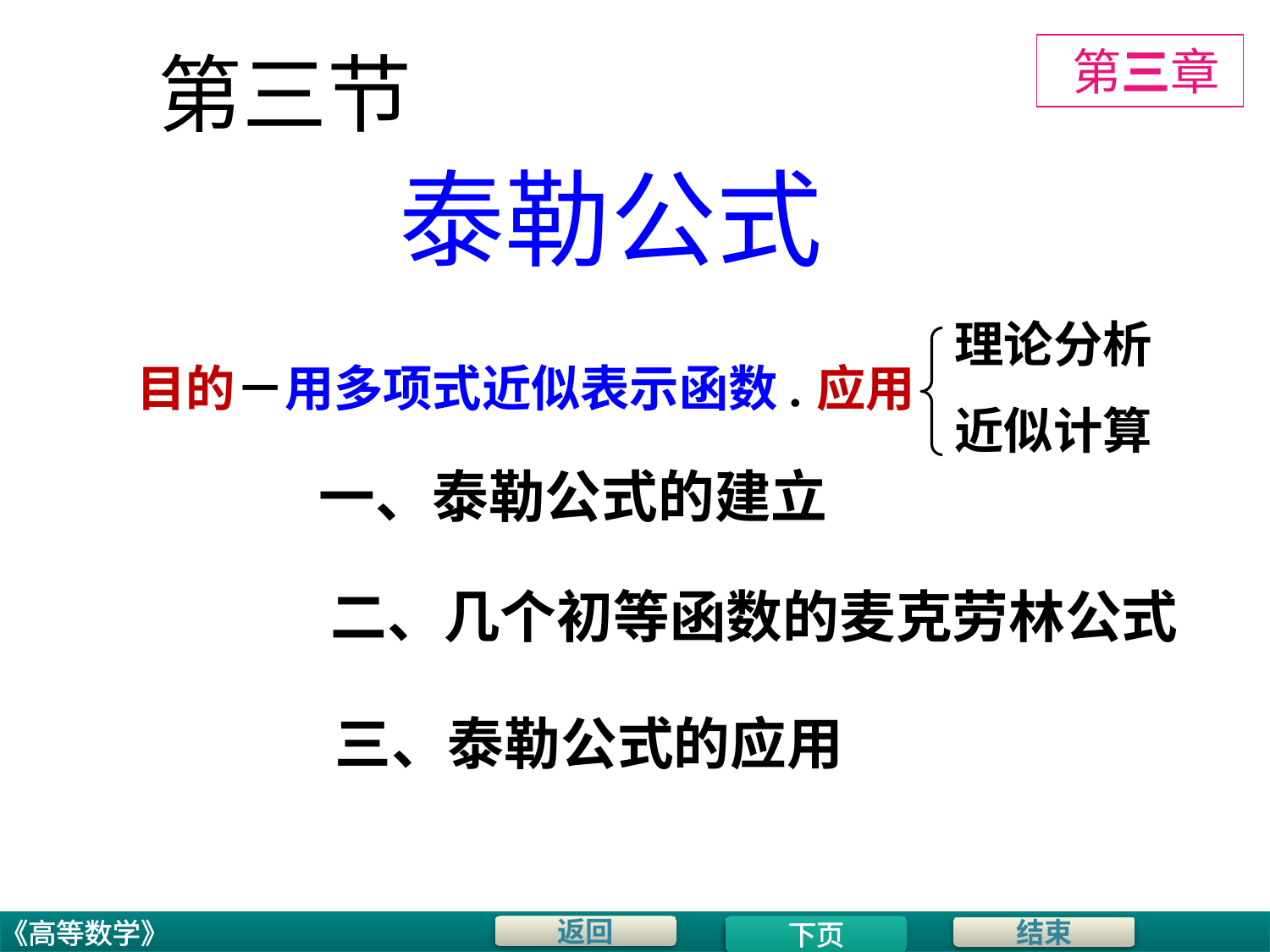

# 第三节
 第三章
泰勒公式
理论分析

目的－用多项式近似表示函数.
应用
近似计算
一、泰勒公式的建立
二、几个初等函数的麦克劳林公式
三、泰勒公式的应用
下页